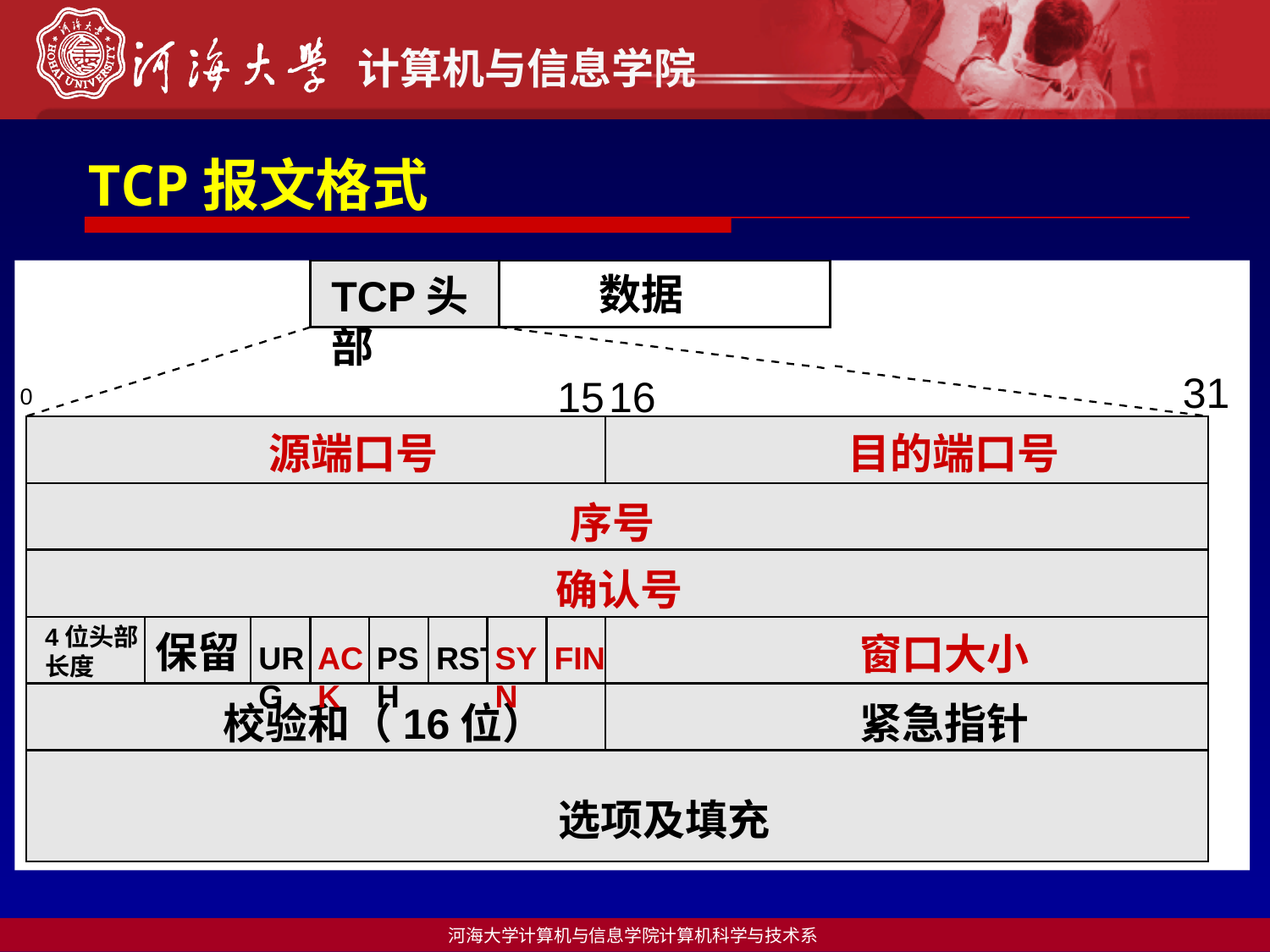

# TCP报文格式

数据
TCP头部

31

15
16

0

源端口号
目的端口号

序号

确认号

4位头部长度
保留
窗口大小
URG
ACK
PSH
RST
SYN
FIN

校验和（16位）
紧急指针

选项及填充